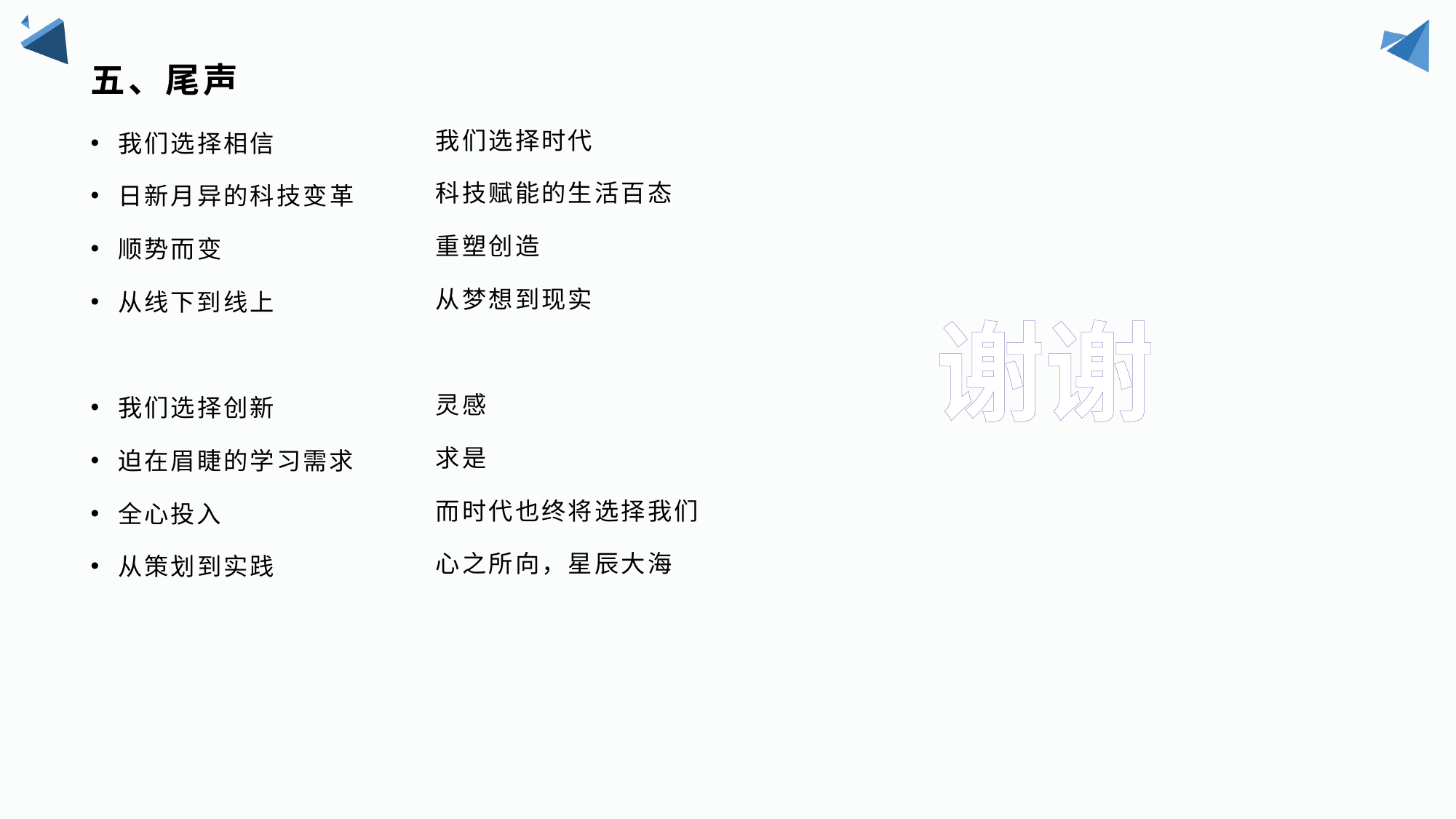

# 五、尾声
我们选择时代
科技赋能的生活百态
重塑创造
从梦想到现实

灵感
求是
而时代也终将选择我们
心之所向，星辰大海

我们选择相信
日新月异的科技变革
顺势而变
从线下到线上

我们选择创新
迫在眉睫的学习需求
全心投入
从策划到实践

谢谢